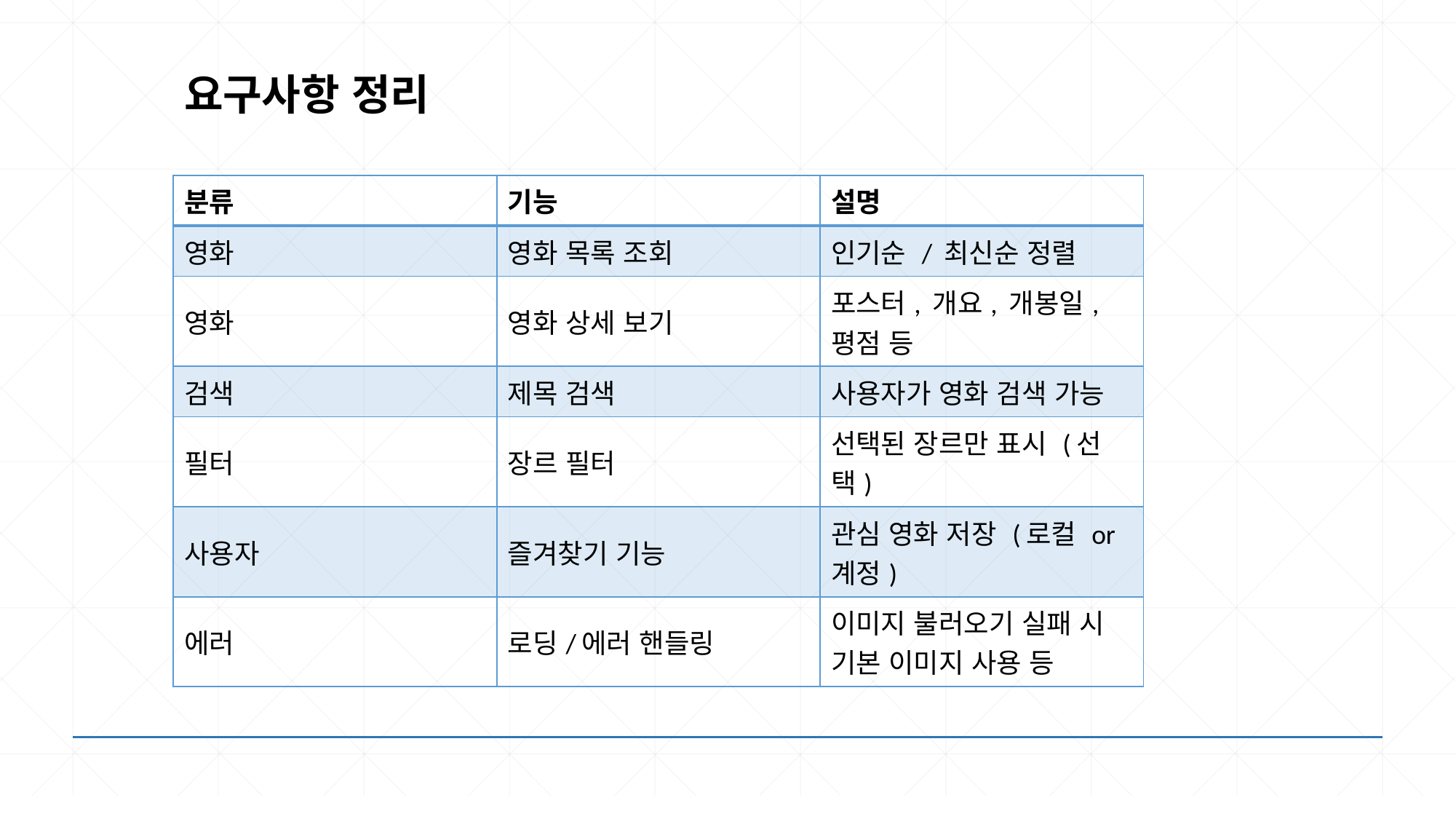

# 요구사항 정리
| 분류 | 기능 | 설명 |
| --- | --- | --- |
| 영화 | 영화 목록 조회 | 인기순 / 최신순 정렬 |
| 영화 | 영화 상세 보기 | 포스터, 개요, 개봉일, 평점 등 |
| 검색 | 제목 검색 | 사용자가 영화 검색 가능 |
| 필터 | 장르 필터 | 선택된 장르만 표시 (선택) |
| 사용자 | 즐겨찾기 기능 | 관심 영화 저장 (로컬 or 계정) |
| 에러 | 로딩/에러 핸들링 | 이미지 불러오기 실패 시 기본 이미지 사용 등 |